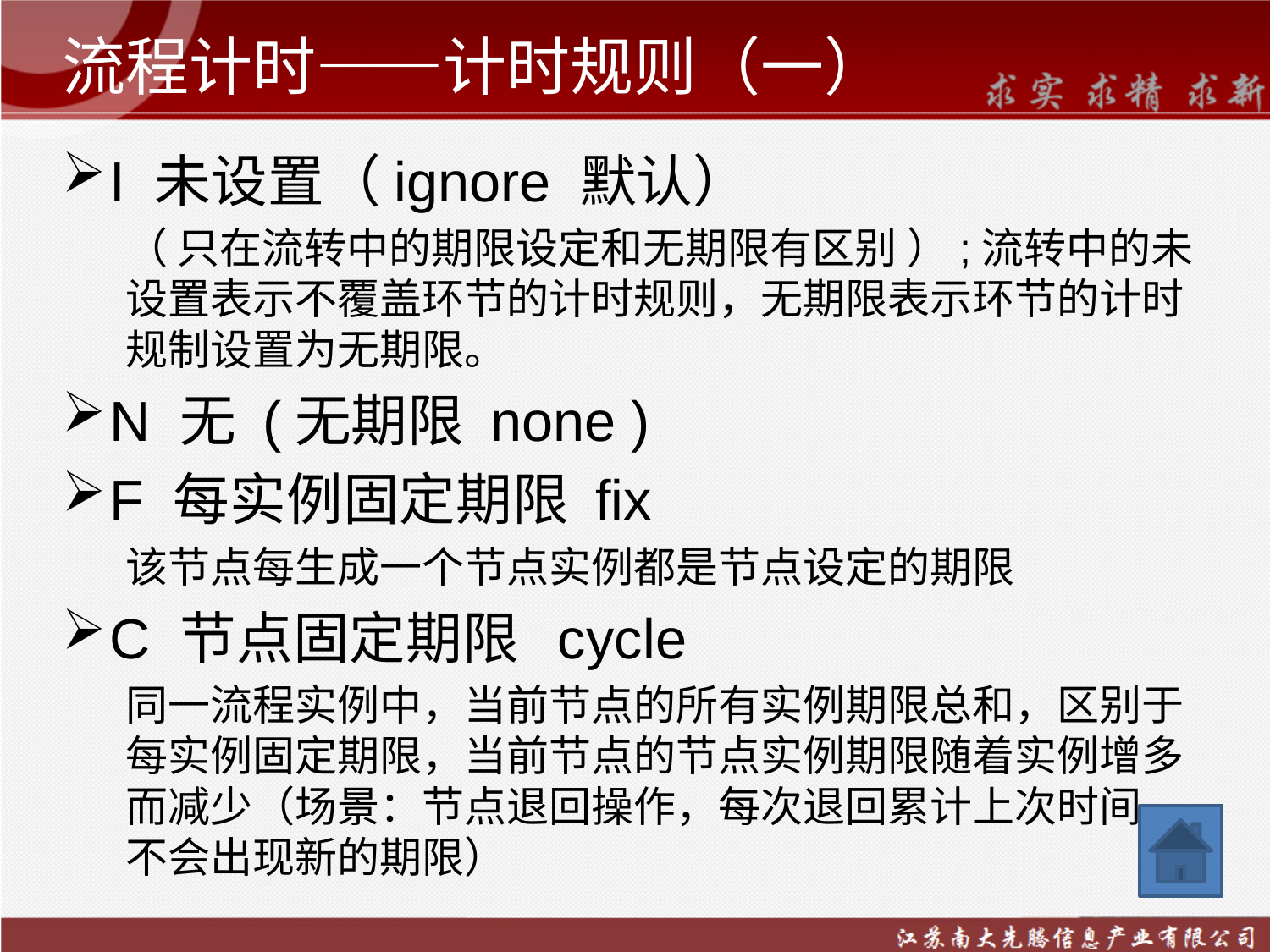

# 流程计时——计时规则（一）
I 未设置（ignore 默认）
（ 只在流转中的期限设定和无期限有区别 ）;流转中的未设置表示不覆盖环节的计时规则，无期限表示环节的计时规制设置为无期限。
N 无 (无期限 none )
F 每实例固定期限 fix
该节点每生成一个节点实例都是节点设定的期限
C 节点固定期限  cycle
同一流程实例中，当前节点的所有实例期限总和，区别于每实例固定期限，当前节点的节点实例期限随着实例增多而减少（场景：节点退回操作，每次退回累计上次时间，不会出现新的期限）